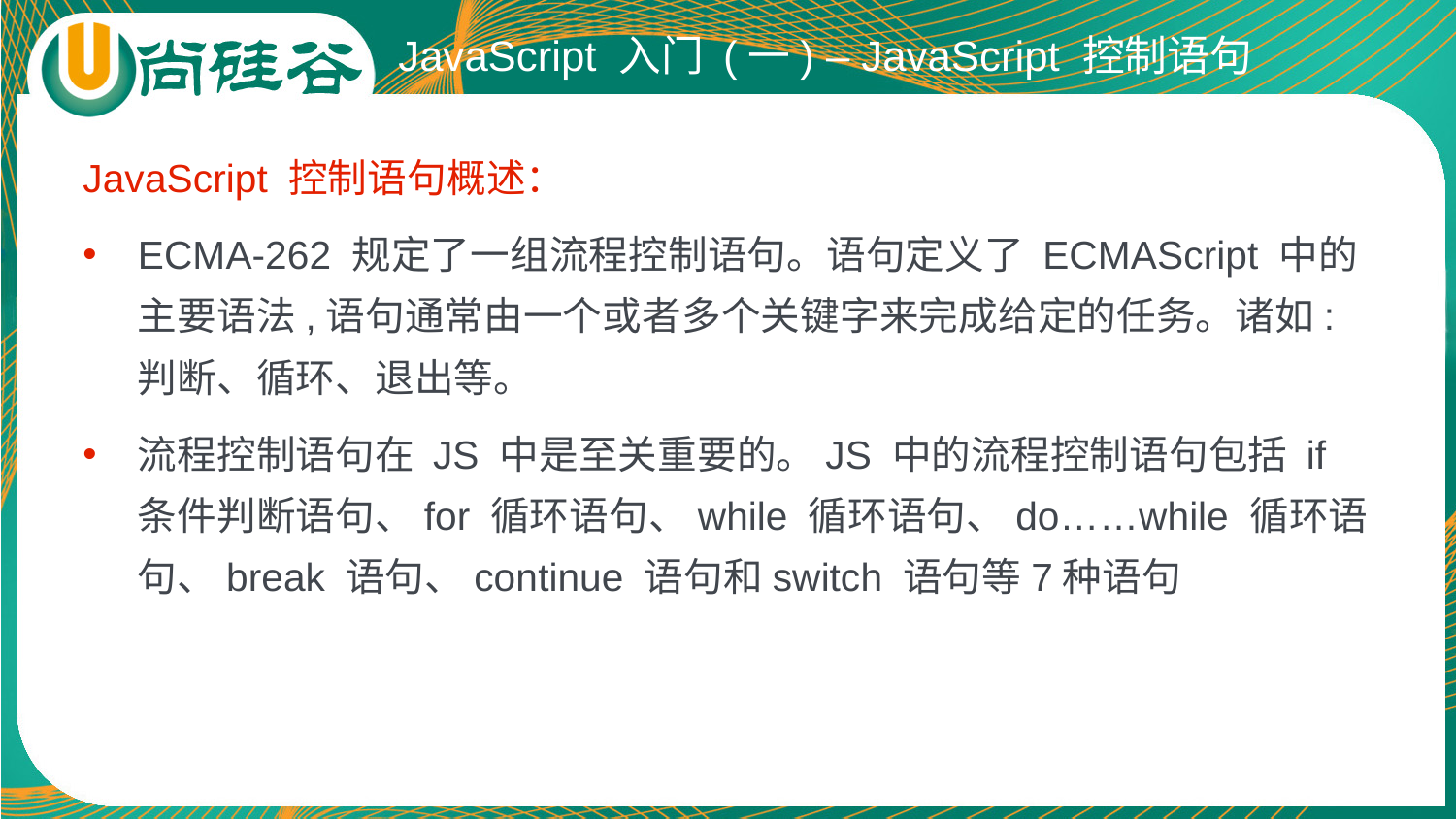

# JavaScript 入门 (一) – JavaScript 控制语句
JavaScript 控制语句概述：
ECMA-262 规定了一组流程控制语句。语句定义了 ECMAScript 中的主要语法,语句通常由一个或者多个关键字来完成给定的任务。诸如:判断、循环、退出等。
流程控制语句在 JS 中是至关重要的。JS 中的流程控制语句包括 if 条件判断语句、for 循环语句、while 循环语句、do……while 循环语句、break 语句、continue 语句和switch 语句等7种语句